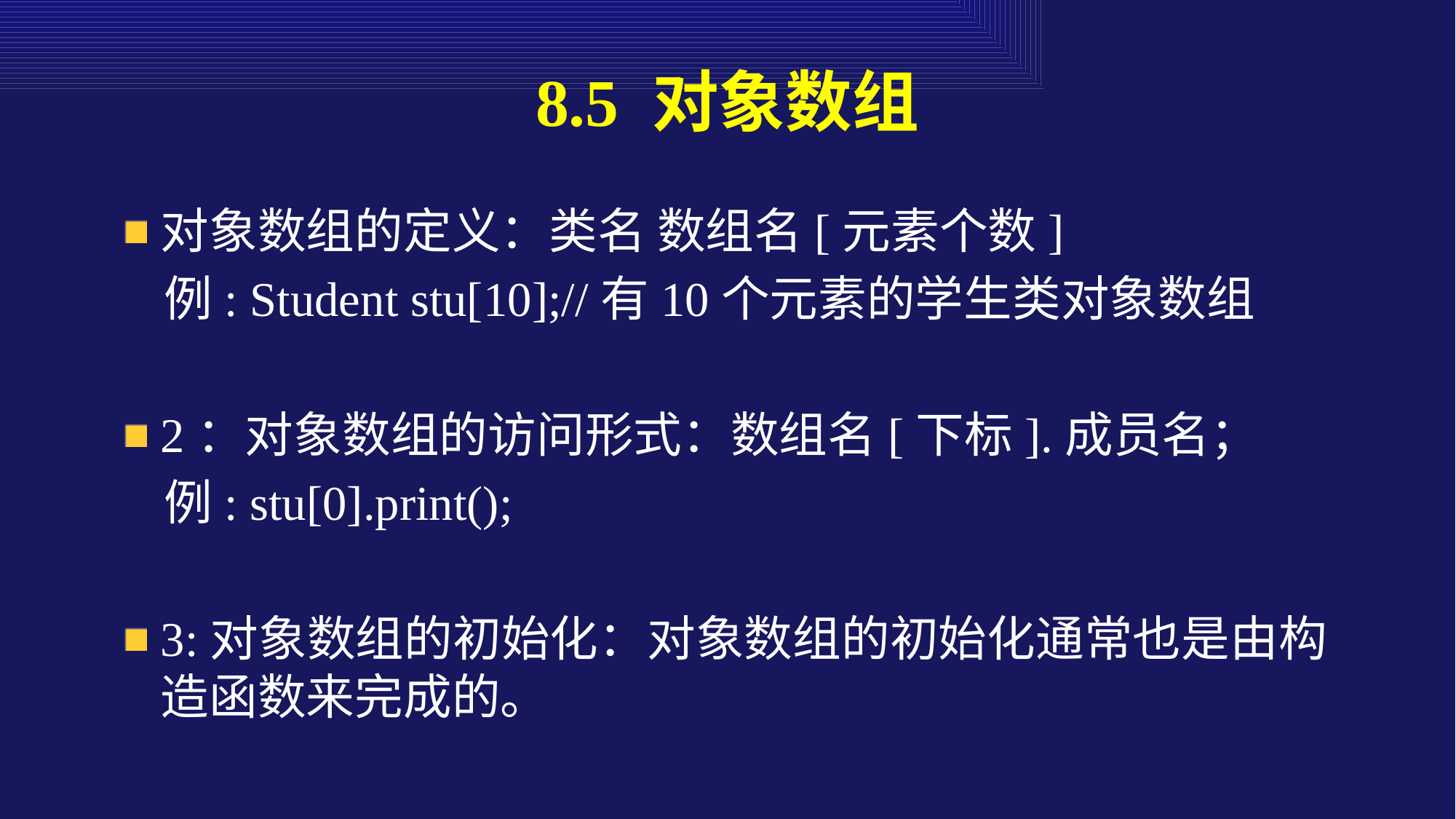

# 8.5 对象数组
对象数组的定义：类名 数组名[元素个数]
   例: Student stu[10];//有10个元素的学生类对象数组

2：对象数组的访问形式：数组名[下标].成员名；
   例: stu[0].print();

3:对象数组的初始化：对象数组的初始化通常也是由构造函数来完成的。